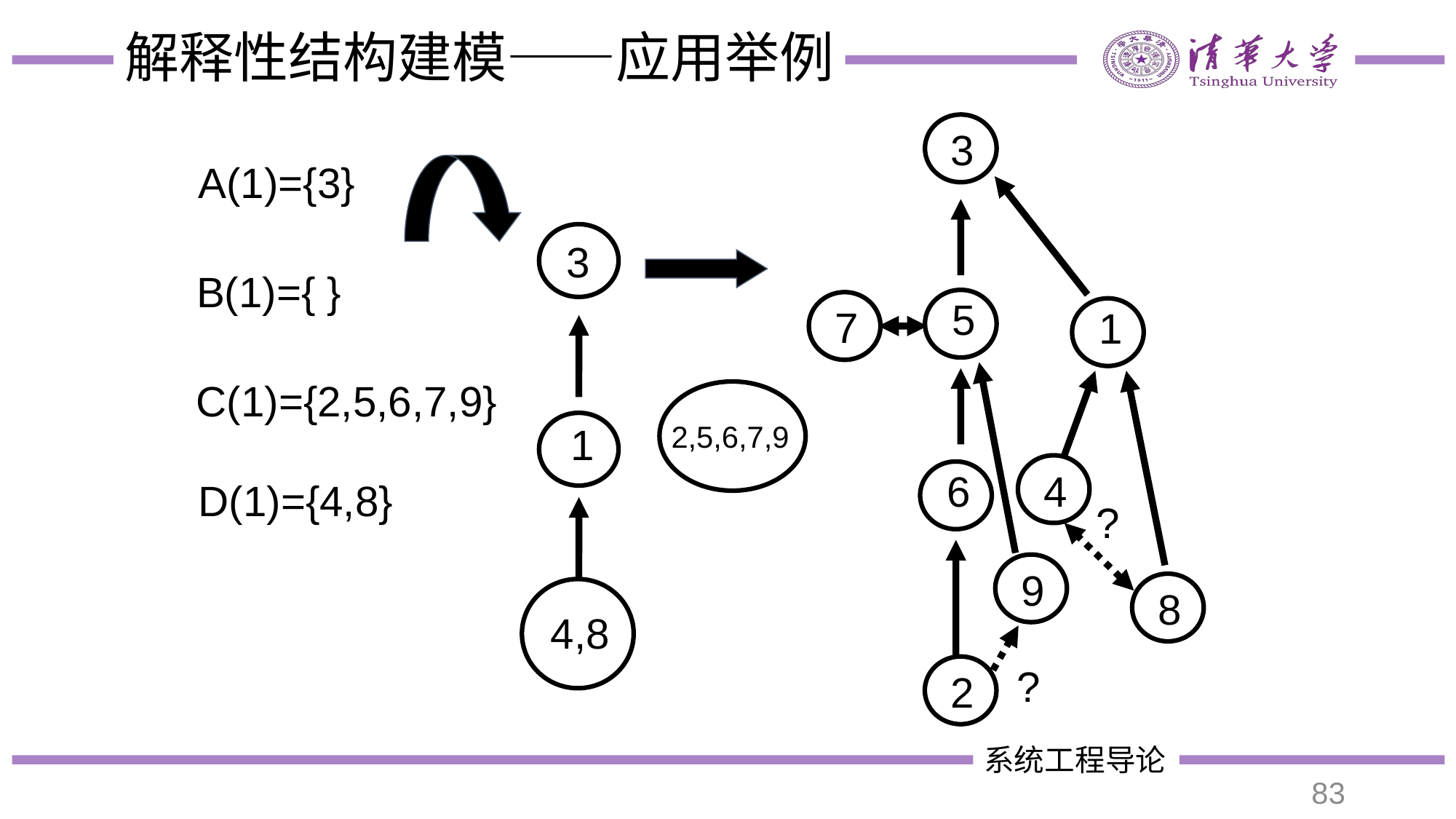

# 解释性结构建模——应用举例

3

5

7
1

4
6

?

9

8

?

2
A(1)={3}
B(1)={ }
C(1)={2,5,6,7,9}
D(1)={4,8}

3

2,5,6,7,9
1

4,8

83